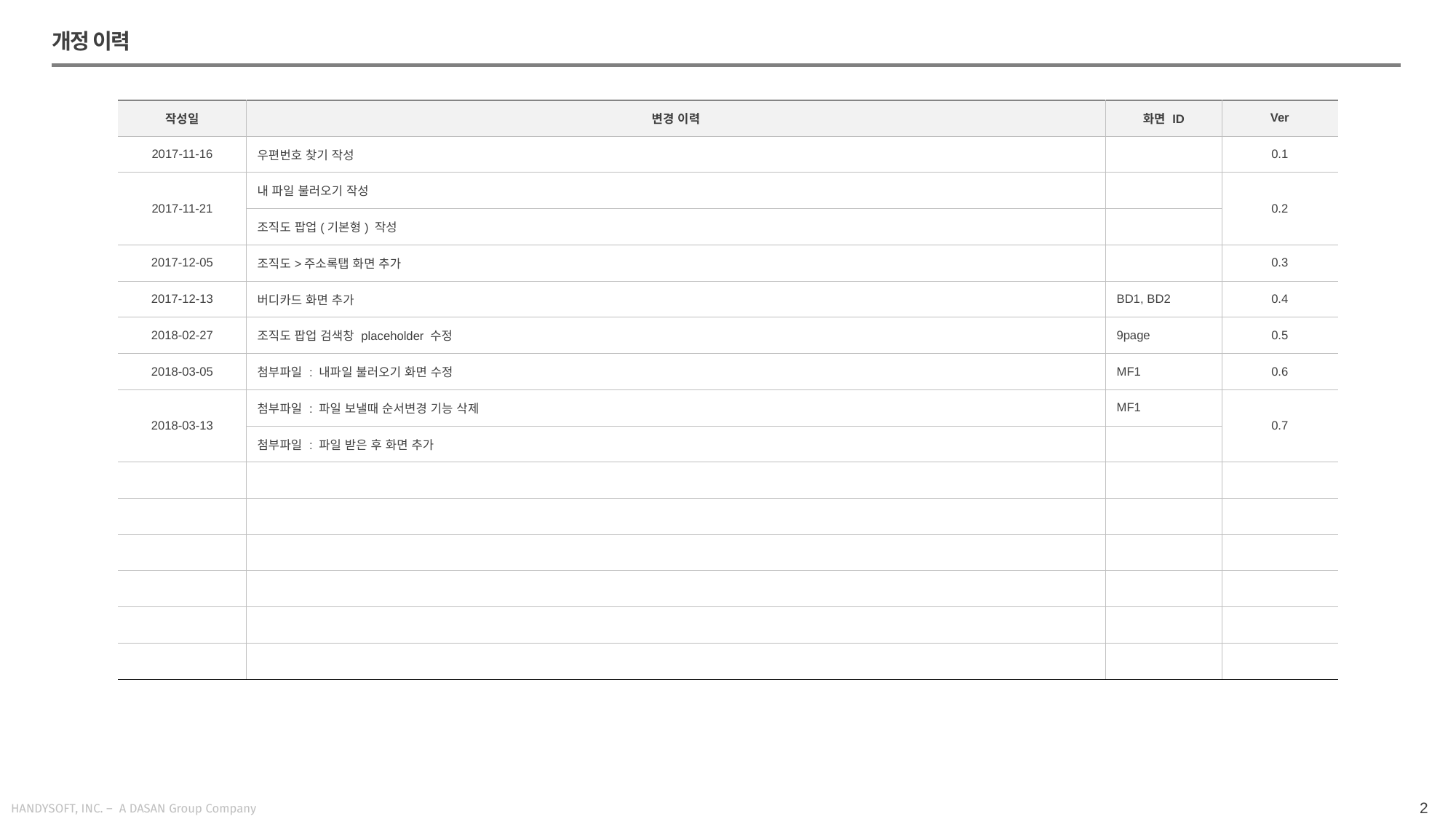

개정 이력
| 작성일 | 변경 이력 | 화면 ID | Ver |
| --- | --- | --- | --- |
| 2017-11-16 | 우편번호 찾기 작성 |  | 0.1 |
| 2017-11-21 | 내 파일 불러오기 작성 |  | 0.2 |
|  | 조직도 팝업(기본형) 작성 |  |  |
| 2017-12-05 | 조직도>주소록탭 화면 추가 |  | 0.3 |
| 2017-12-13 | 버디카드 화면 추가 | BD1, BD2 | 0.4 |
| 2018-02-27 | 조직도 팝업 검색창 placeholder 수정 | 9page | 0.5 |
| 2018-03-05 | 첨부파일 : 내파일 불러오기 화면 수정 | MF1 | 0.6 |
| 2018-03-13 | 첨부파일 : 파일 보낼때 순서변경 기능 삭제 | MF1 | 0.7 |
|  | 첨부파일 : 파일 받은 후 화면 추가 |  |  |
|  |  |  |  |
|  |  |  |  |
|  |  |  |  |
|  |  |  |  |
|  |  |  |  |
|  |  |  |  |